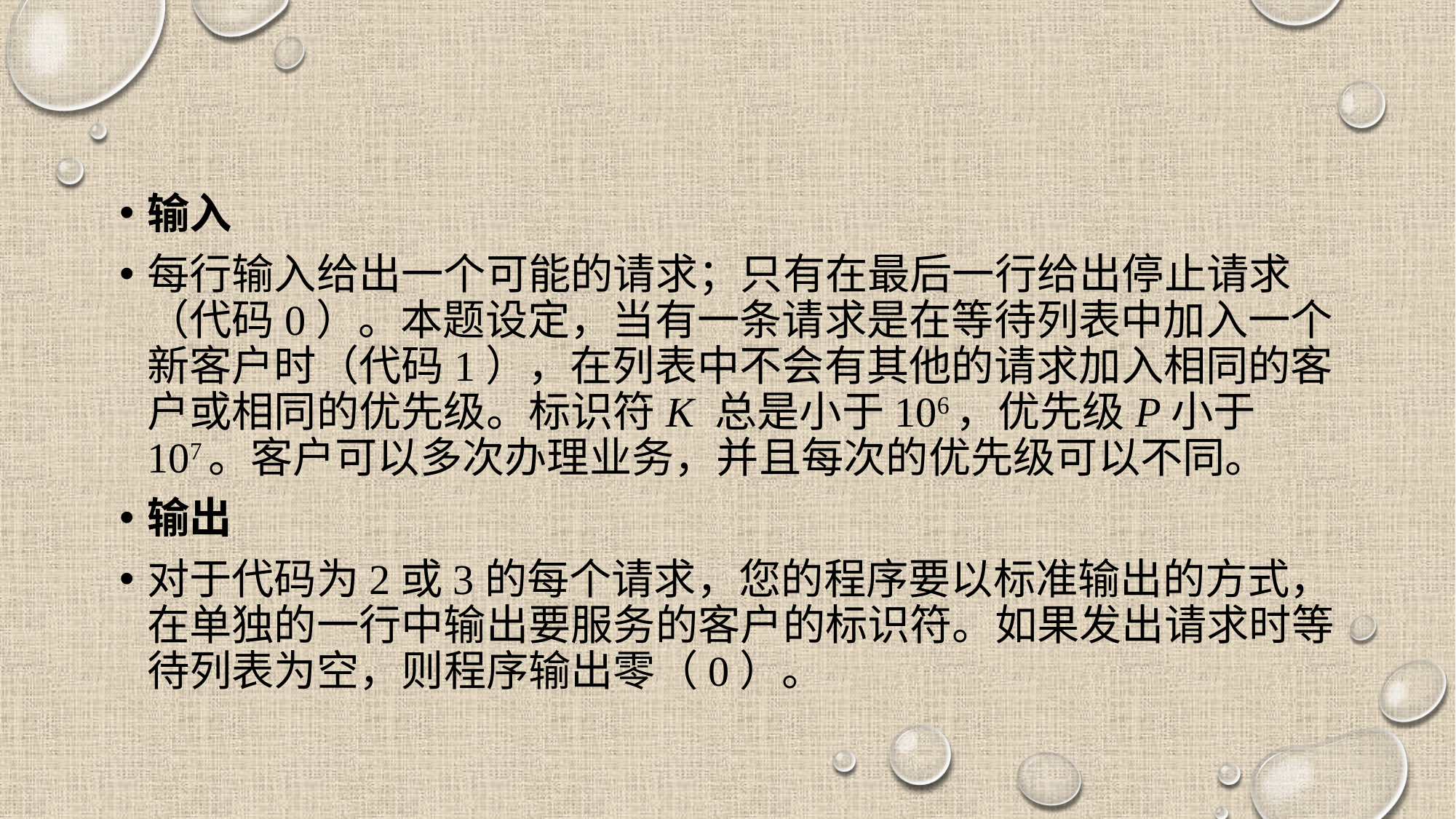

#
输入
每行输入给出一个可能的请求；只有在最后一行给出停止请求（代码0）。本题设定，当有一条请求是在等待列表中加入一个新客户时（代码1），在列表中不会有其他的请求加入相同的客户或相同的优先级。标识符K 总是小于106，优先级P小于107。客户可以多次办理业务，并且每次的优先级可以不同。
输出
对于代码为2或3的每个请求，您的程序要以标准输出的方式，在单独的一行中输出要服务的客户的标识符。如果发出请求时等待列表为空，则程序输出零（0）。